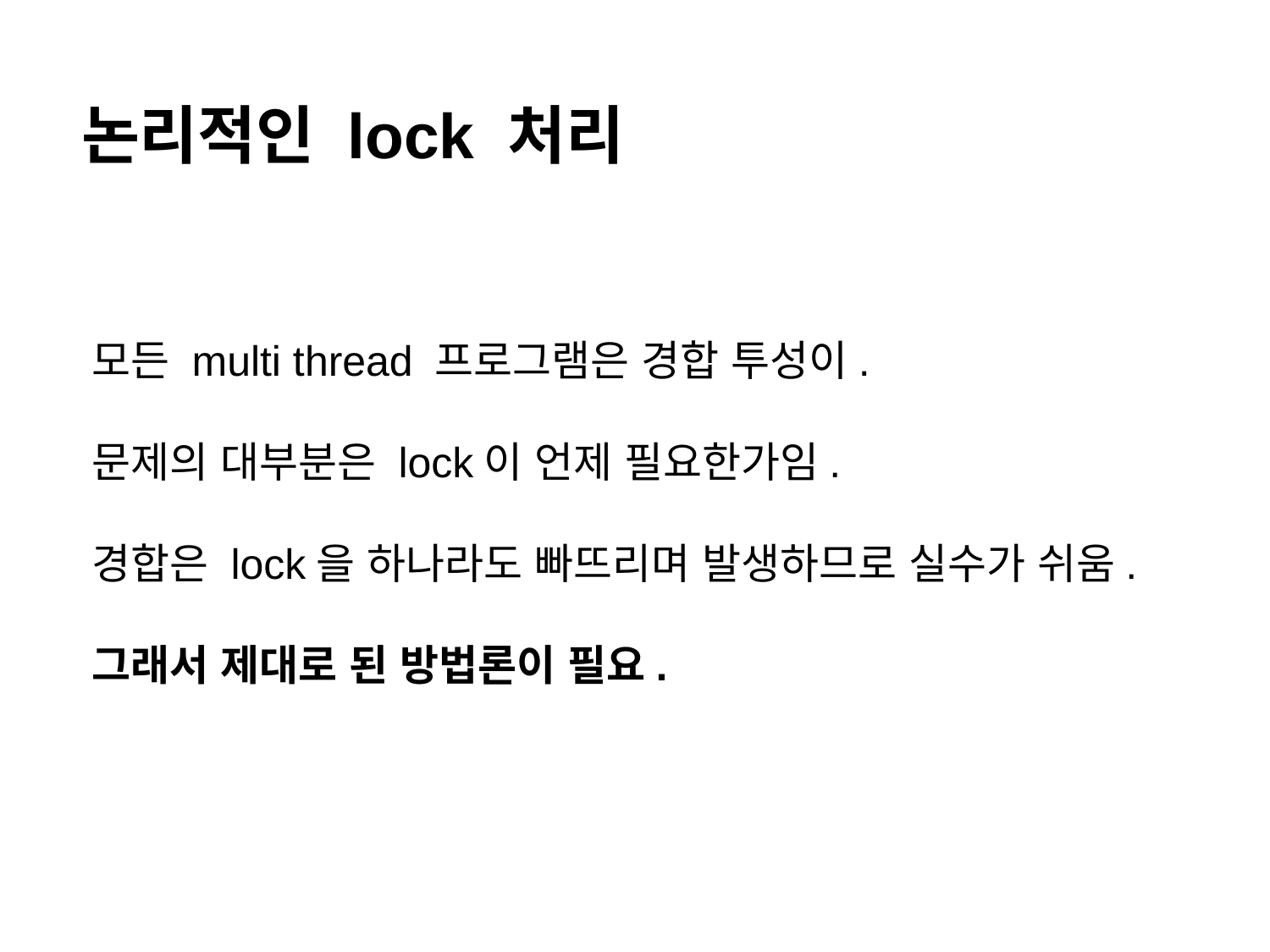

논리적인 lock 처리
모든 multi thread 프로그램은 경합 투성이.

문제의 대부분은 lock이 언제 필요한가임.

경합은 lock을 하나라도 빠뜨리며 발생하므로 실수가 쉬움.

그래서 제대로 된 방법론이 필요.